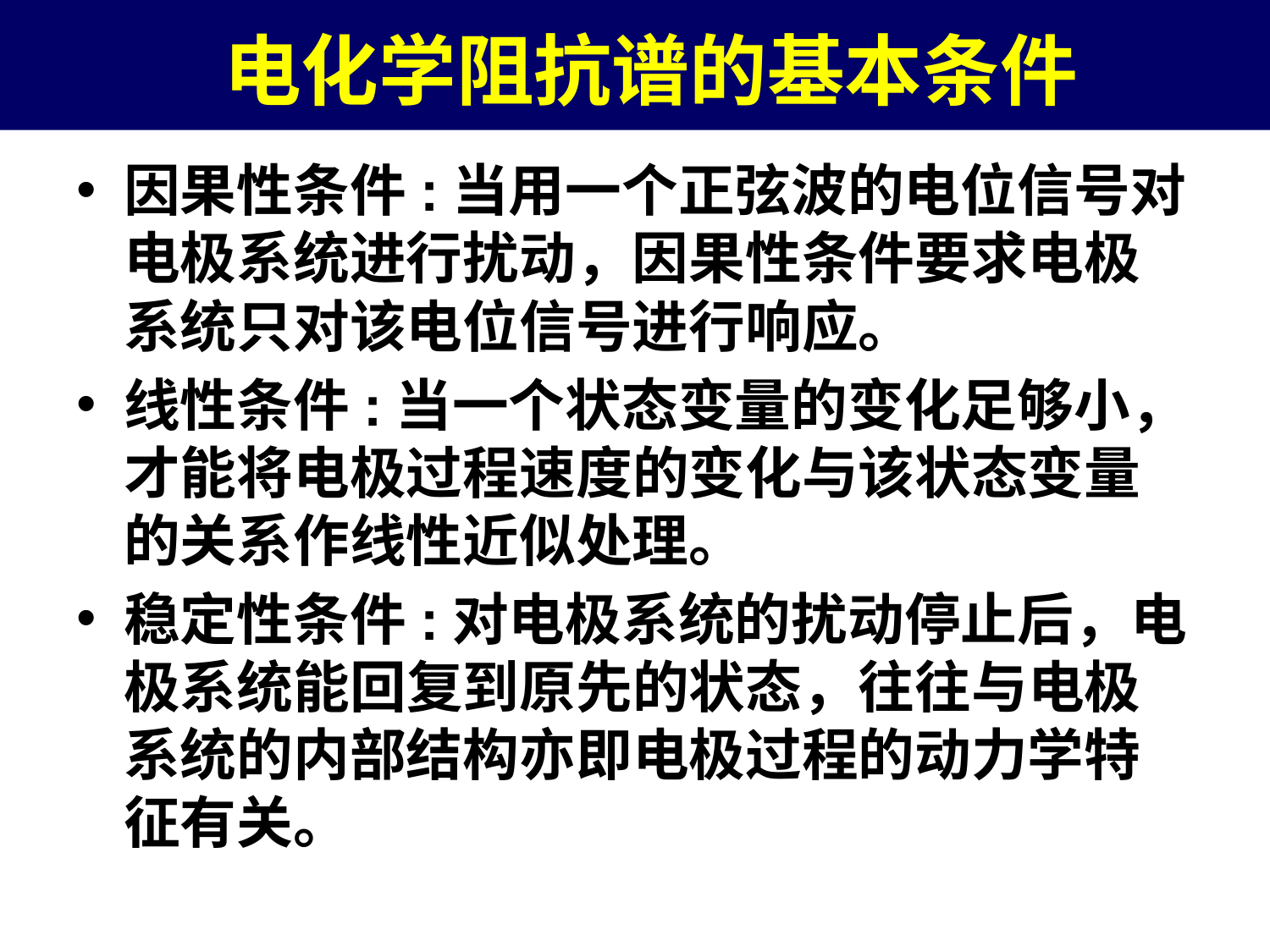

# 电化学阻抗谱的基本条件
因果性条件:当用一个正弦波的电位信号对电极系统进行扰动，因果性条件要求电极系统只对该电位信号进行响应。
线性条件:当一个状态变量的变化足够小，才能将电极过程速度的变化与该状态变量的关系作线性近似处理。
稳定性条件:对电极系统的扰动停止后，电极系统能回复到原先的状态，往往与电极系统的内部结构亦即电极过程的动力学特征有关。